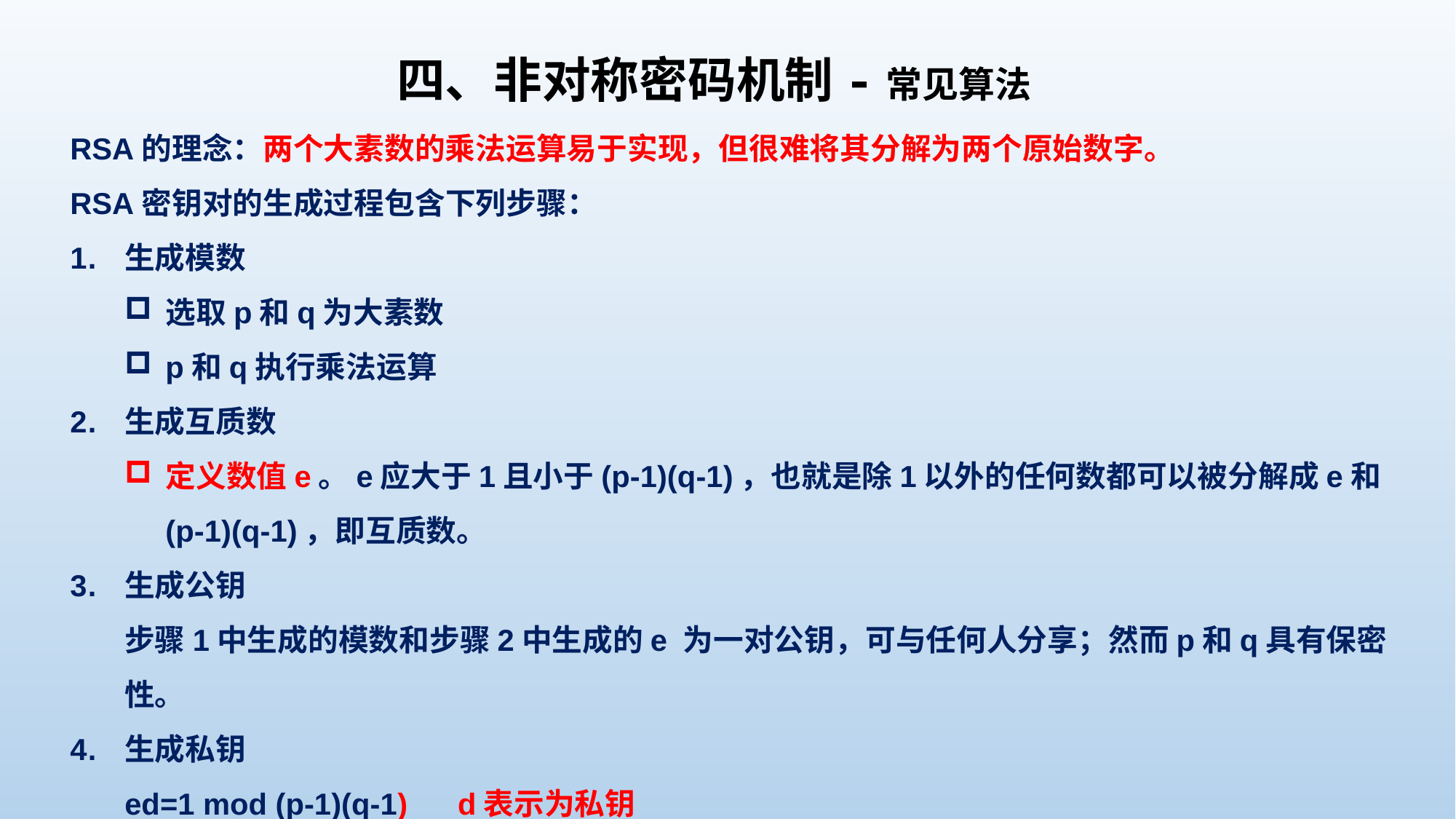

四、非对称密码机制-常见算法
RSA的理念：两个大素数的乘法运算易于实现，但很难将其分解为两个原始数字。
RSA密钥对的生成过程包含下列步骤：
生成模数
选取p和q为大素数
p和q执行乘法运算
生成互质数
定义数值e。e应大于1且小于(p-1)(q-1)，也就是除1以外的任何数都可以被分解成e和(p-1)(q-1)，即互质数。
生成公钥
步骤1中生成的模数和步骤2中生成的e 为一对公钥，可与任何人分享；然而p和q具有保密性。
生成私钥
ed=1 mod (p-1)(q-1)      d表示为私钥